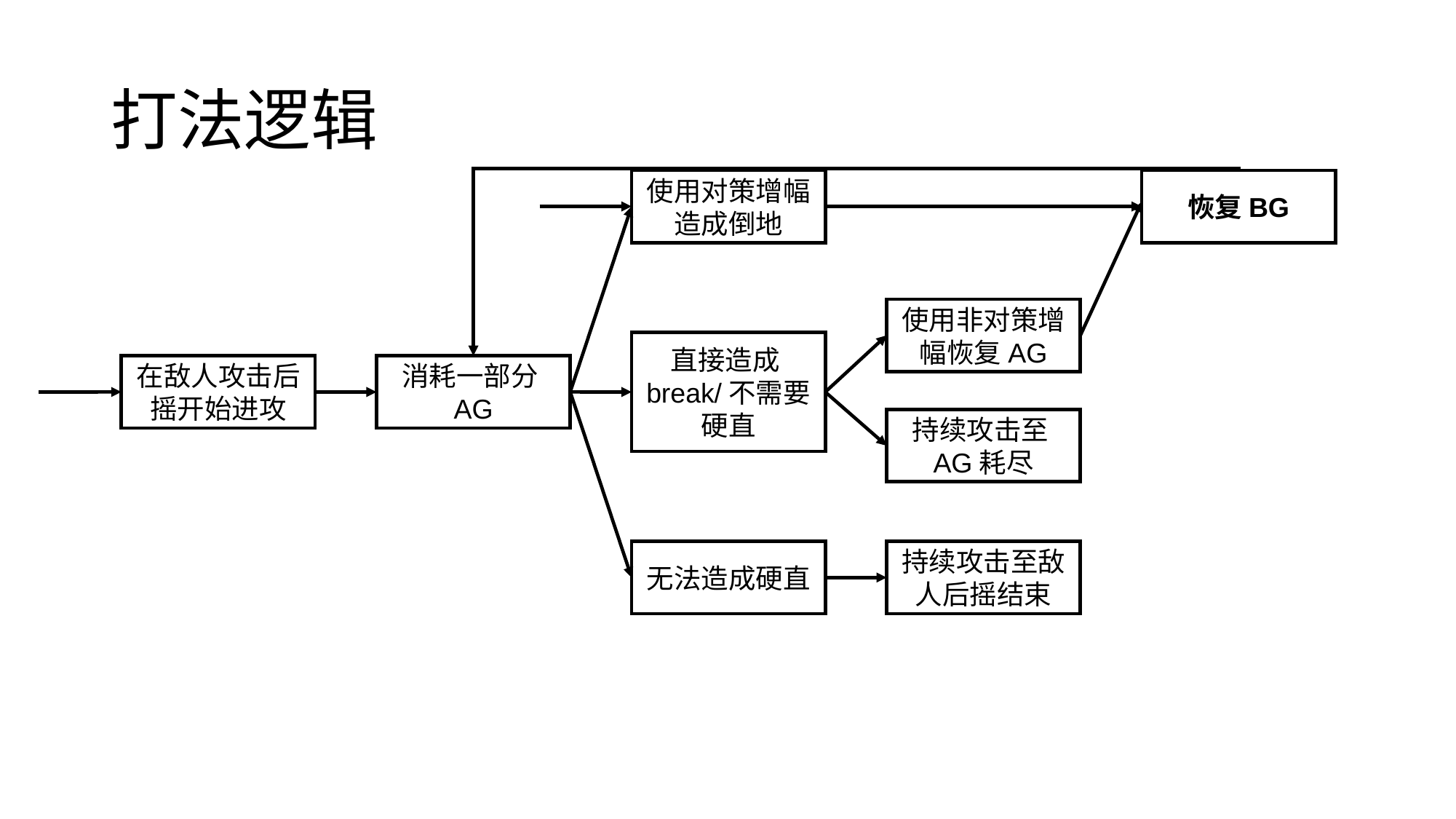

# 打法逻辑
使用对策增幅造成倒地
恢复BG
使用非对策增幅恢复AG
直接造成break/不需要硬直
消耗一部分AG
在敌人攻击后摇开始进攻
持续攻击至AG耗尽
持续攻击至敌人后摇结束
无法造成硬直